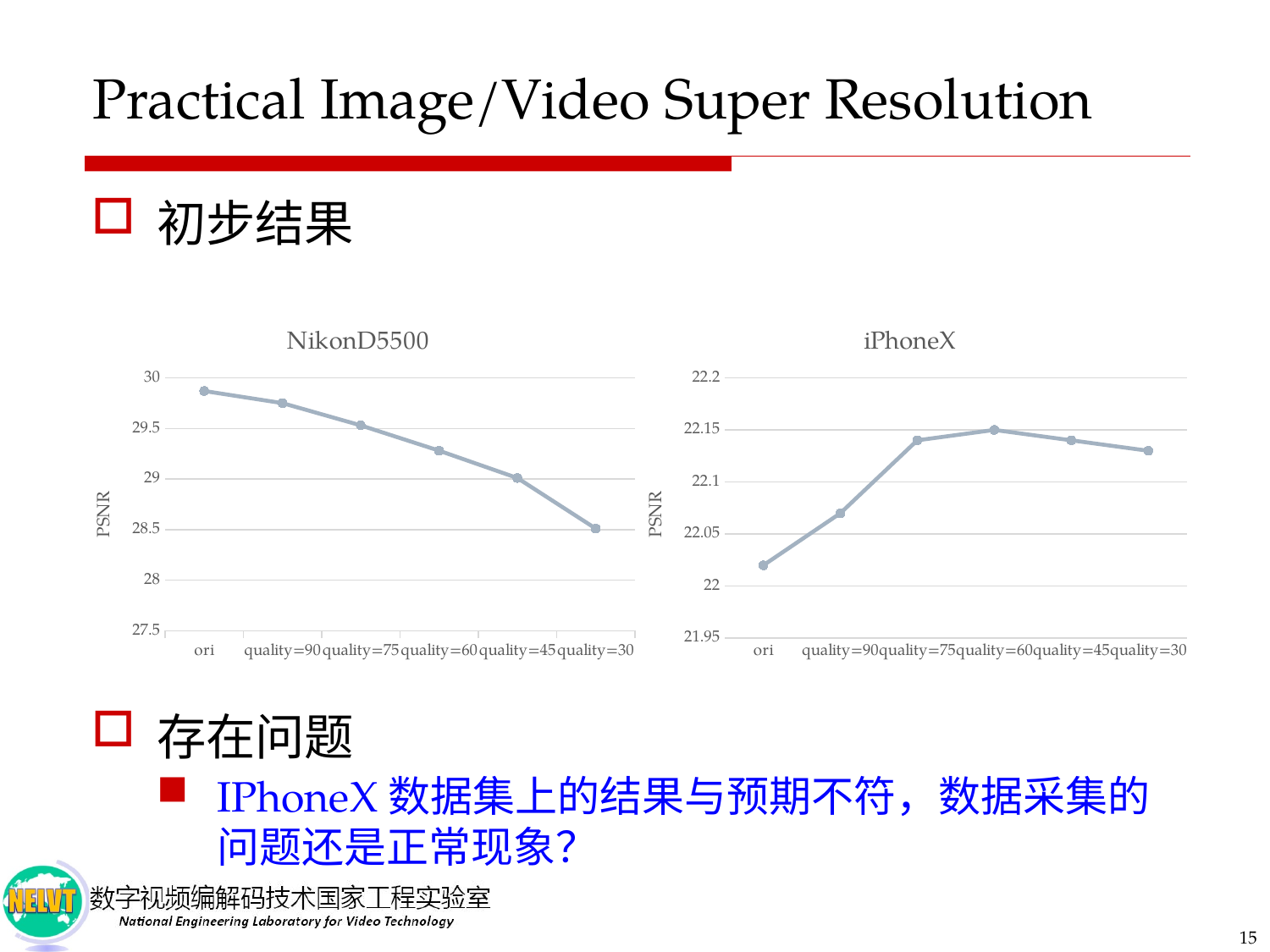

# Practical Image/Video Super Resolution
初步结果

存在问题
IPhoneX数据集上的结果与预期不符，数据采集的问题还是正常现象？

### Chart:

| Category |  |
|---|---|
| ori | 29.87 |
| quality=90 | 29.75 |
| quality=75 | 29.53 |
| quality=60 | 29.28 |
| quality=45 | 29.01 |
| quality=30 | 28.51 |

### Chart:

| Category |  |
|---|---|
| ori | 22.02 |
| quality=90 | 22.07 |
| quality=75 | 22.14 |
| quality=60 | 22.15 |
| quality=45 | 22.14 |
| quality=30 | 22.13 |
15